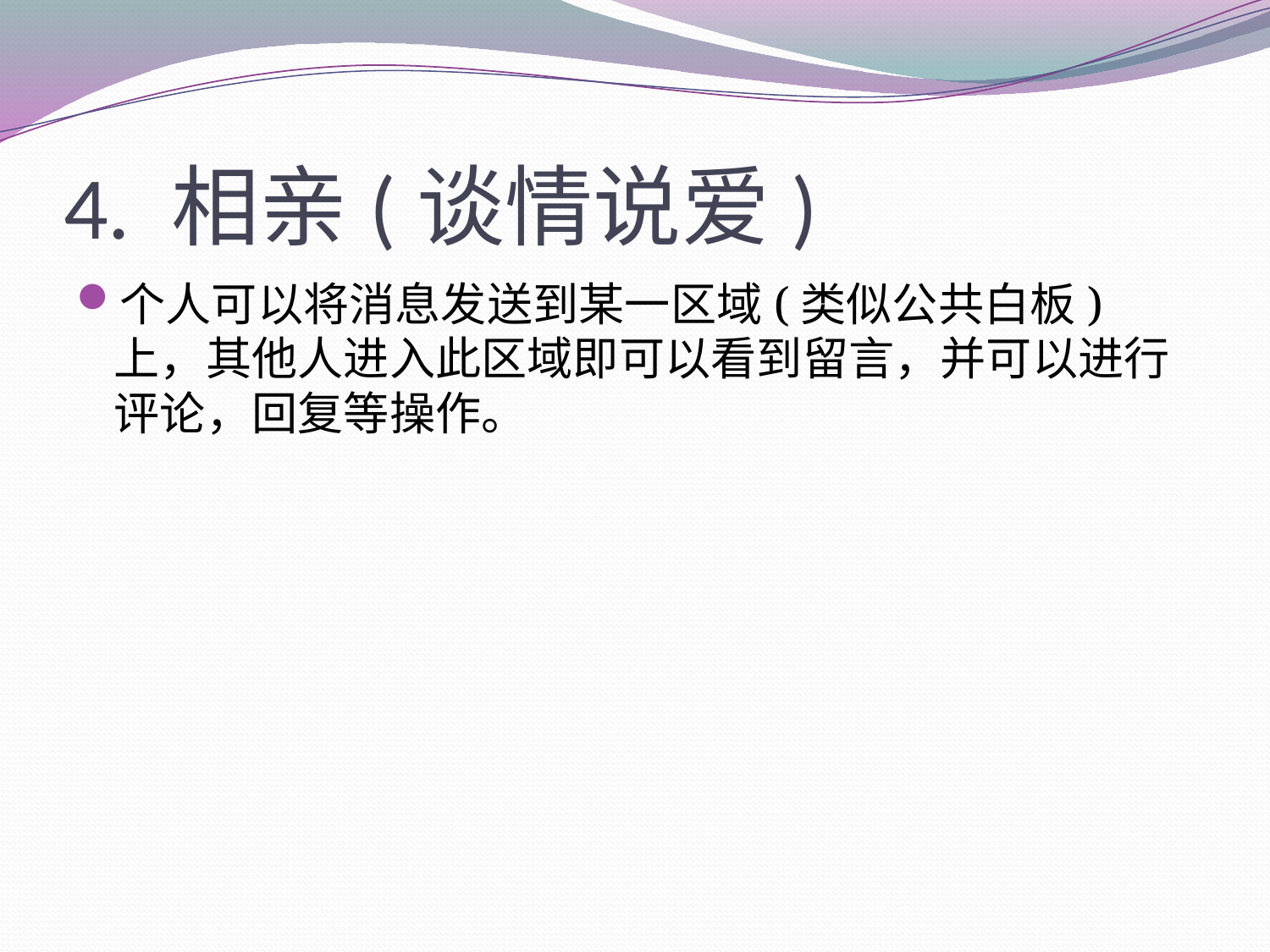

# 4. 相亲(谈情说爱)
个人可以将消息发送到某一区域(类似公共白板)上，其他人进入此区域即可以看到留言，并可以进行评论，回复等操作。